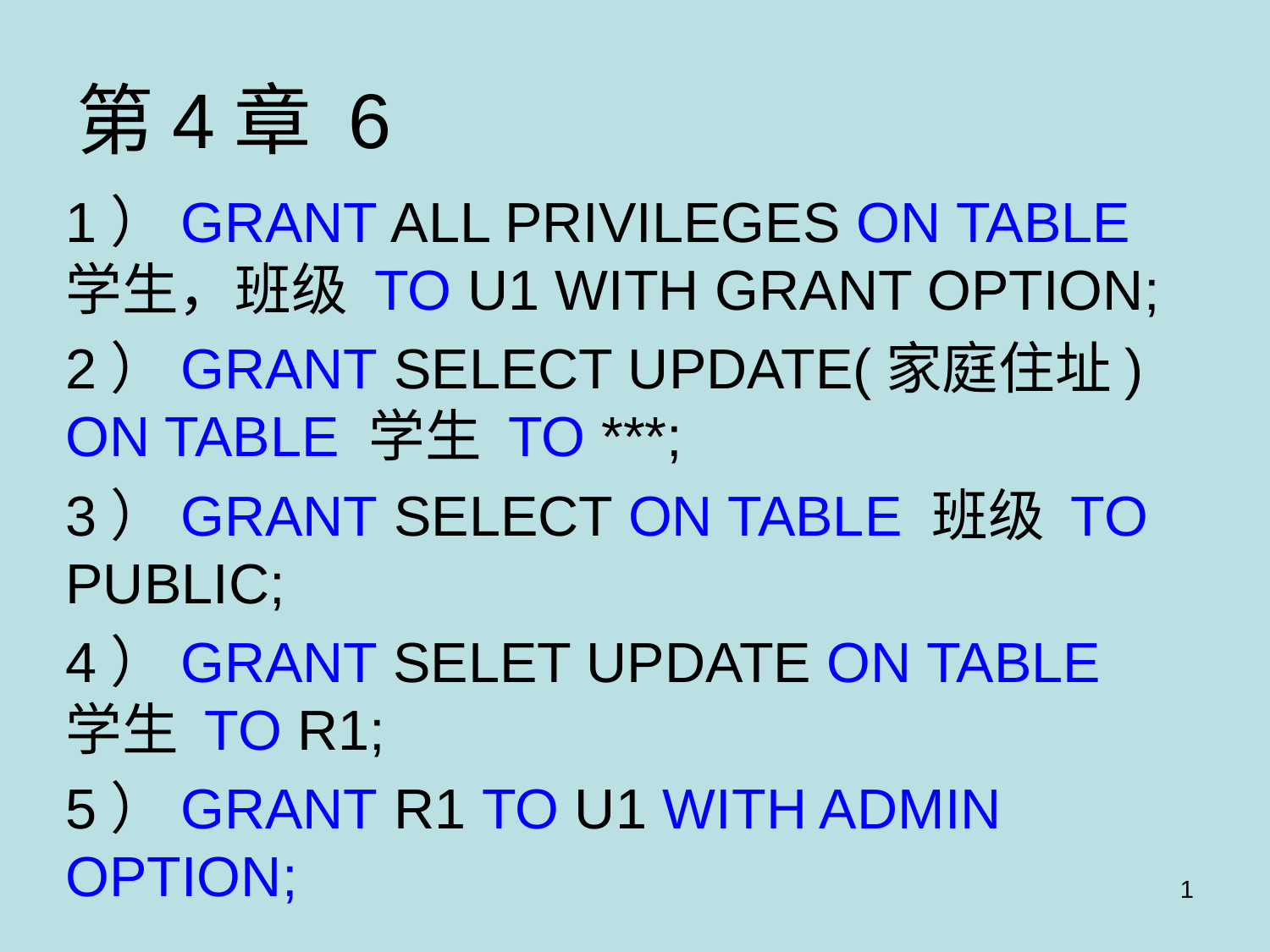

# 第4章 6
1）GRANT ALL PRIVILEGES ON TABLE 学生，班级 TO U1 WITH GRANT OPTION;
2）GRANT SELECT UPDATE(家庭住址) ON TABLE 学生 TO ***;
3）GRANT SELECT ON TABLE 班级 TO PUBLIC;
4）GRANT SELET UPDATE ON TABLE 学生 TO R1;
5）GRANT R1 TO U1 WITH ADMIN OPTION;
1